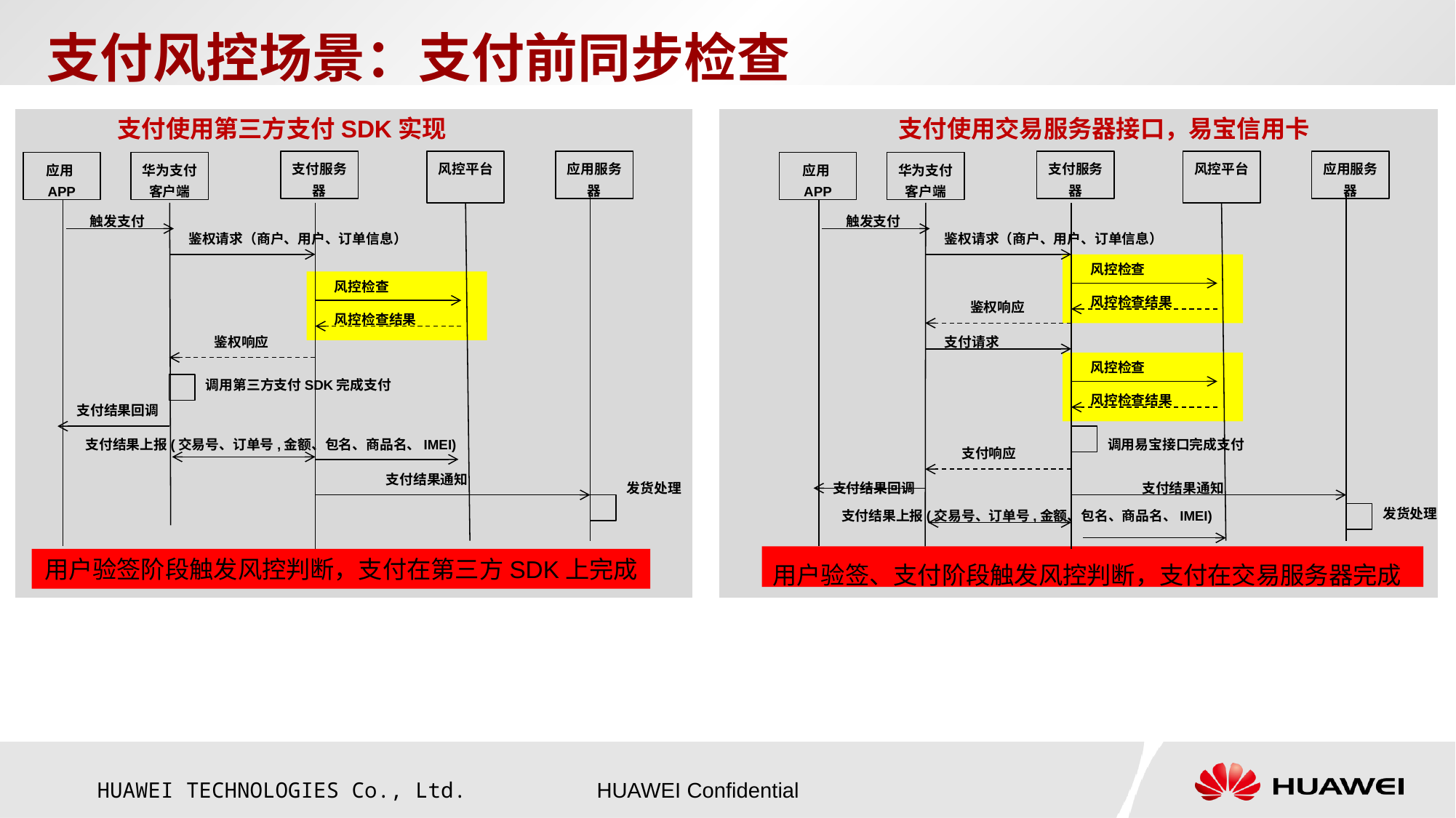

支付风控场景：支付前同步检查

支付使用第三方支付SDK实现

支付使用交易服务器接口，易宝信用卡
支付服务器
风控平台
应用服务器
支付服务器
风控平台
应用服务器
应用APP
华为支付客户端
应用APP
华为支付客户端
触发支付
触发支付
鉴权请求（商户、用户、订单信息）
鉴权请求（商户、用户、订单信息）
风控检查

风控检查

风控检查结果
鉴权响应
风控检查结果
鉴权响应
支付请求
风控检查

调用第三方支付SDK完成支付

风控检查结果
支付结果回调
支付结果上报(交易号、订单号,金额、包名、商品名、IMEI)

调用易宝接口完成支付
支付响应
支付结果通知
发货处理
支付结果回调
支付结果通知

发货处理
支付结果上报(交易号、订单号,金额、包名、商品名、IMEI)

用户验签、支付阶段触发风控判断，支付在交易服务器完成
用户验签阶段触发风控判断，支付在第三方SDK上完成